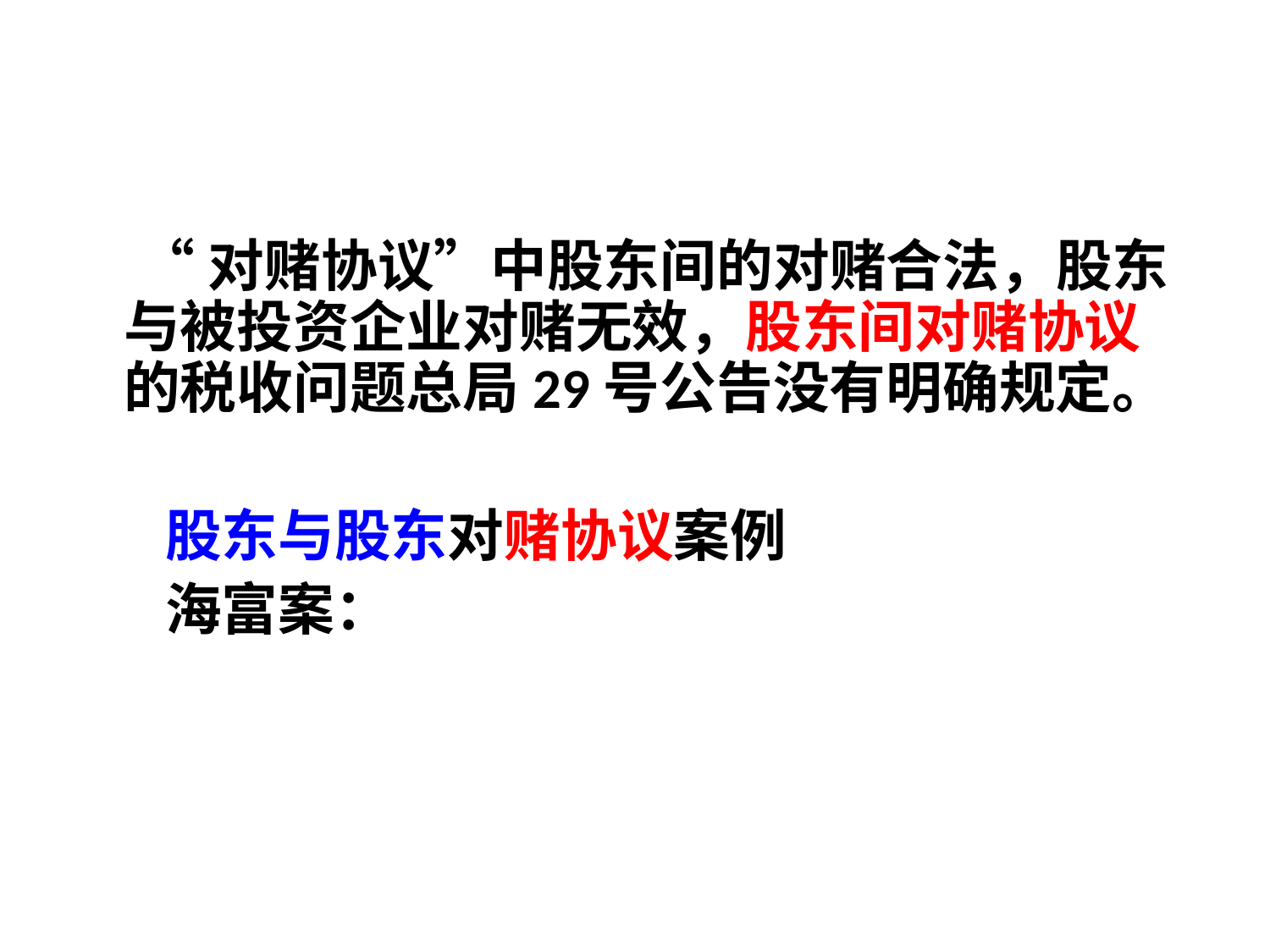

#
    “对赌协议”中股东间的对赌合法，股东与被投资企业对赌无效，股东间对赌协议的税收问题总局29号公告没有明确规定。

    股东与股东对赌协议案例
    海富案：